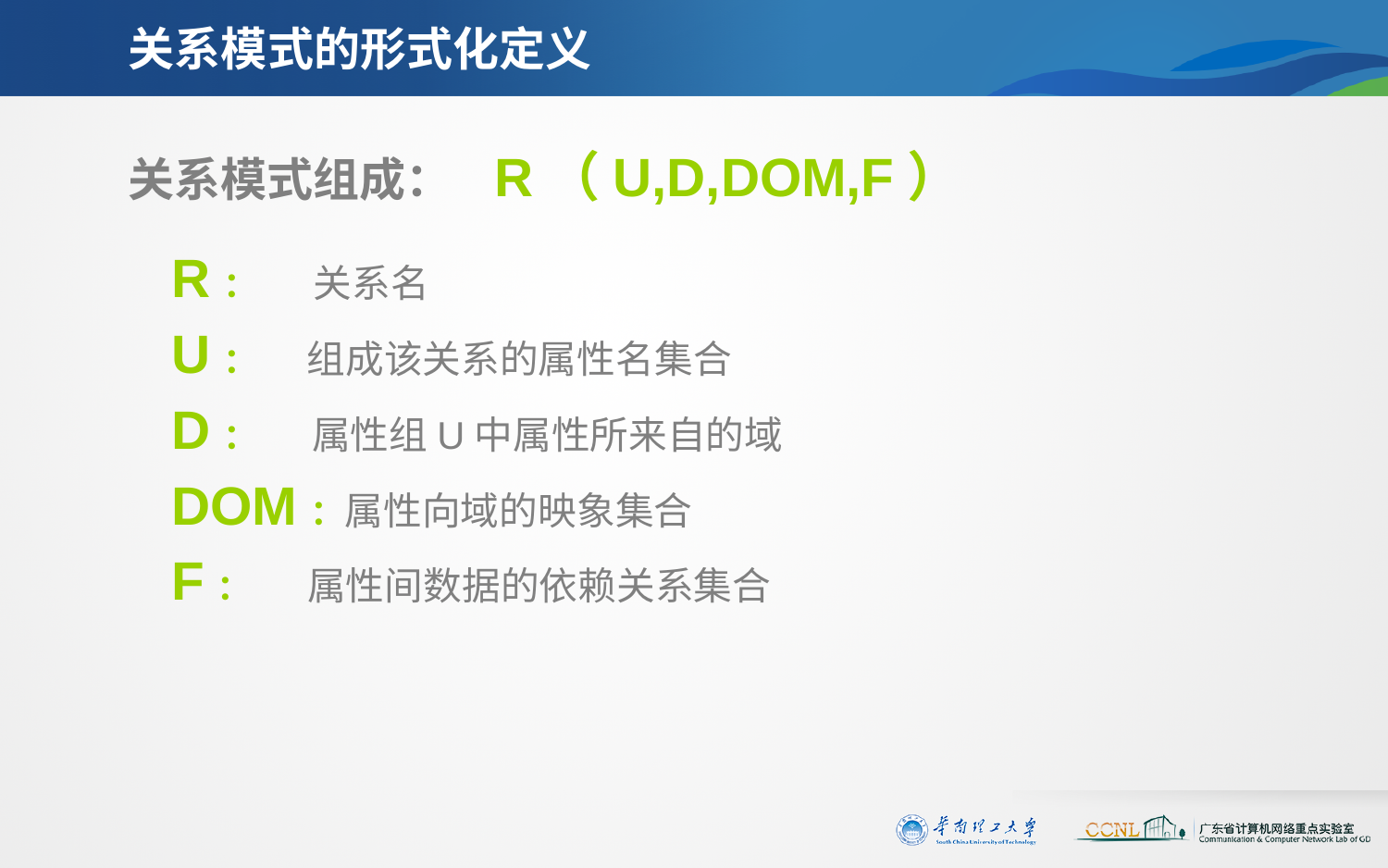

# 关系模式的形式化定义
关系模式组成：   R（U,D,DOM,F）
R：        关系名
U：       组成该关系的属性名集合
D：       属性组U中属性所来自的域
DOM：属性向域的映象集合
F：        属性间数据的依赖关系集合